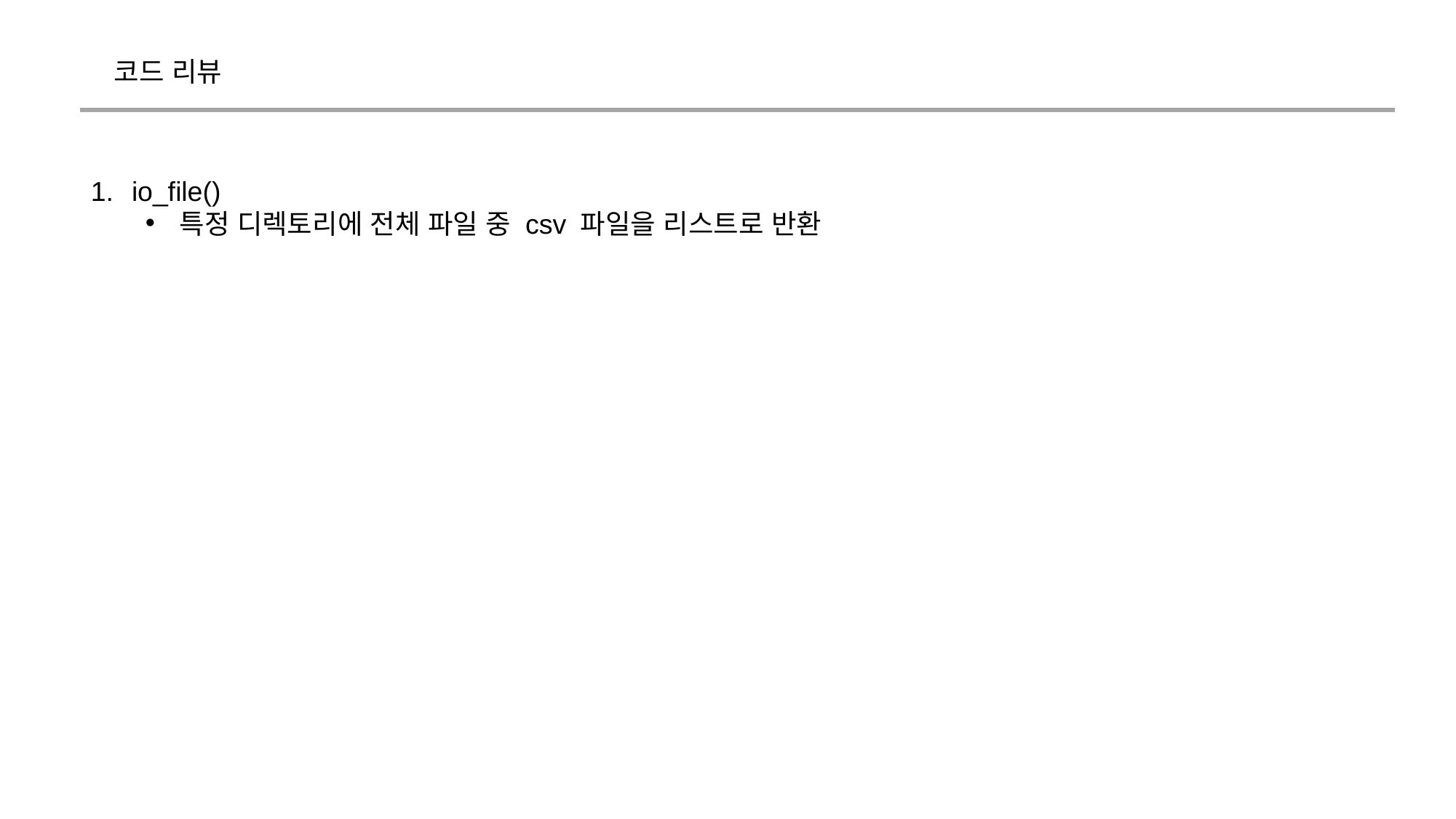

코드 리뷰
io_file()
특정 디렉토리에 전체 파일 중 csv 파일을 리스트로 반환